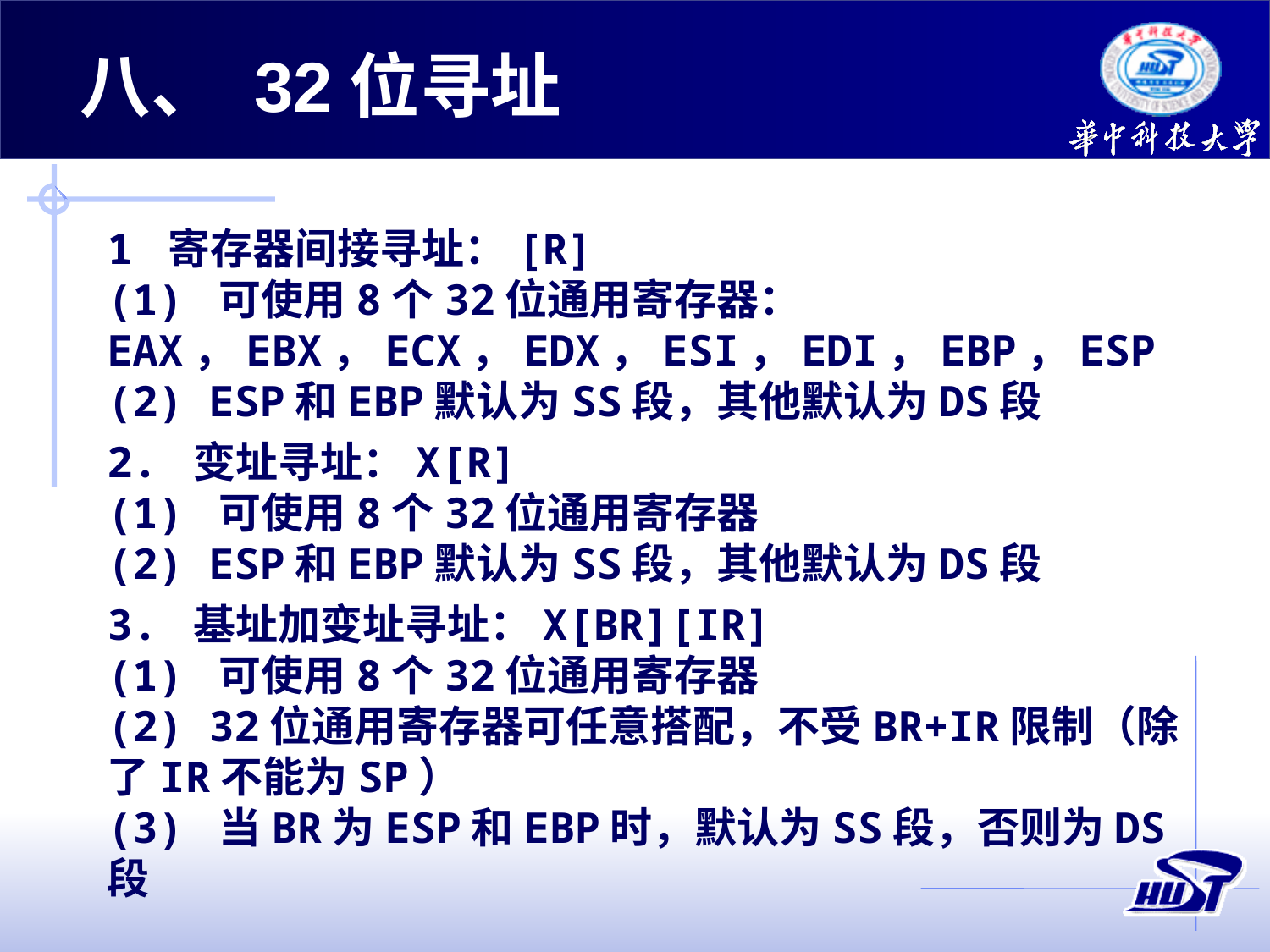

八、 32位寻址
1 寄存器间接寻址：[R]
(1) 可使用8个32位通用寄存器：EAX，EBX，ECX，EDX，ESI，EDI，EBP，ESP
(2) ESP和EBP默认为SS段，其他默认为DS段
2. 变址寻址：X[R]
(1) 可使用8个32位通用寄存器
(2) ESP和EBP默认为SS段，其他默认为DS段
3. 基址加变址寻址：X[BR][IR]
(1) 可使用8个32位通用寄存器
(2) 32位通用寄存器可任意搭配，不受BR+IR限制（除了IR不能为SP）
(3) 当BR为ESP和EBP时，默认为SS段，否则为DS段